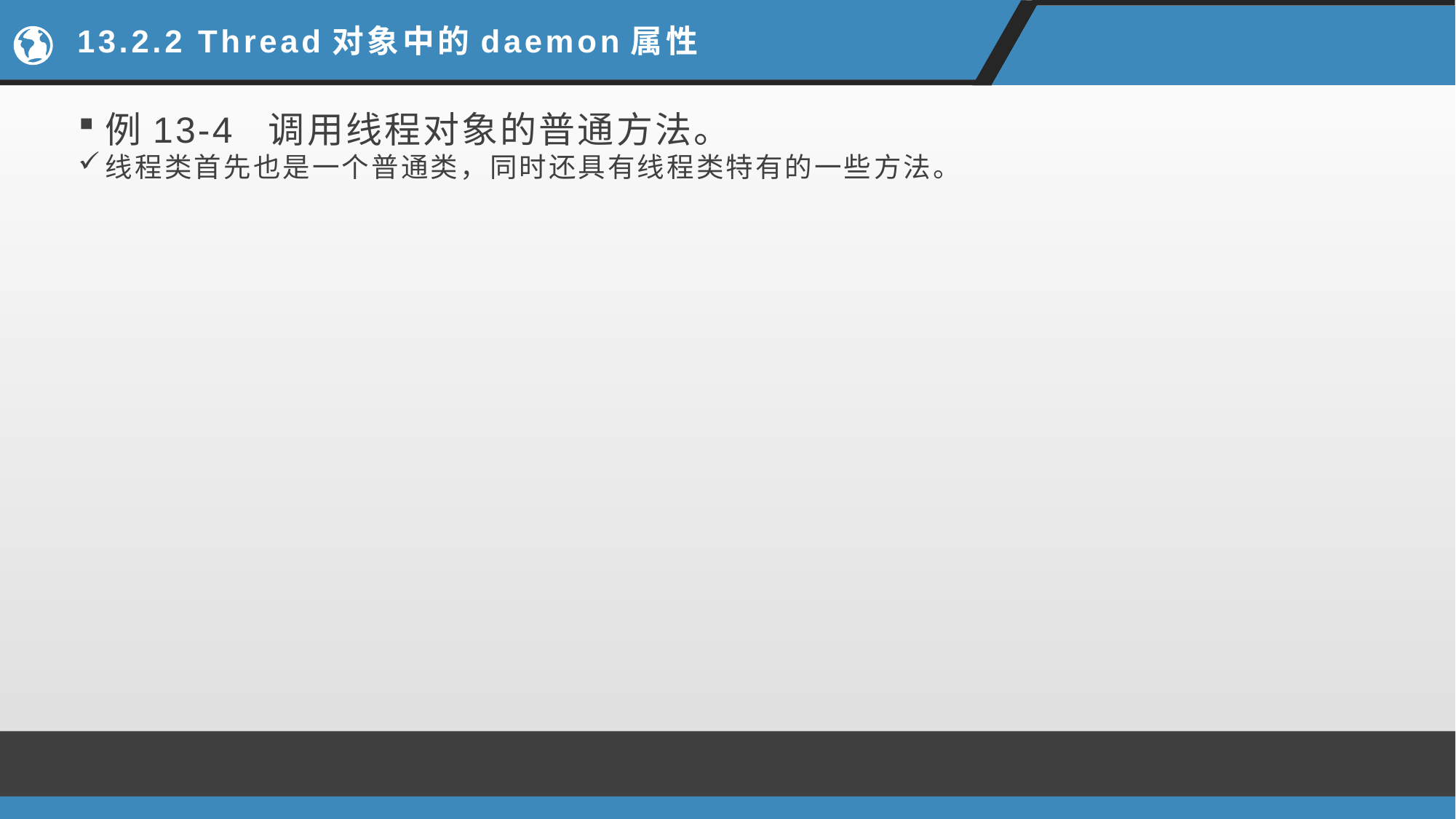

# 13.2.2 Thread对象中的daemon属性

例13-4  调用线程对象的普通方法。
线程类首先也是一个普通类，同时还具有线程类特有的一些方法。